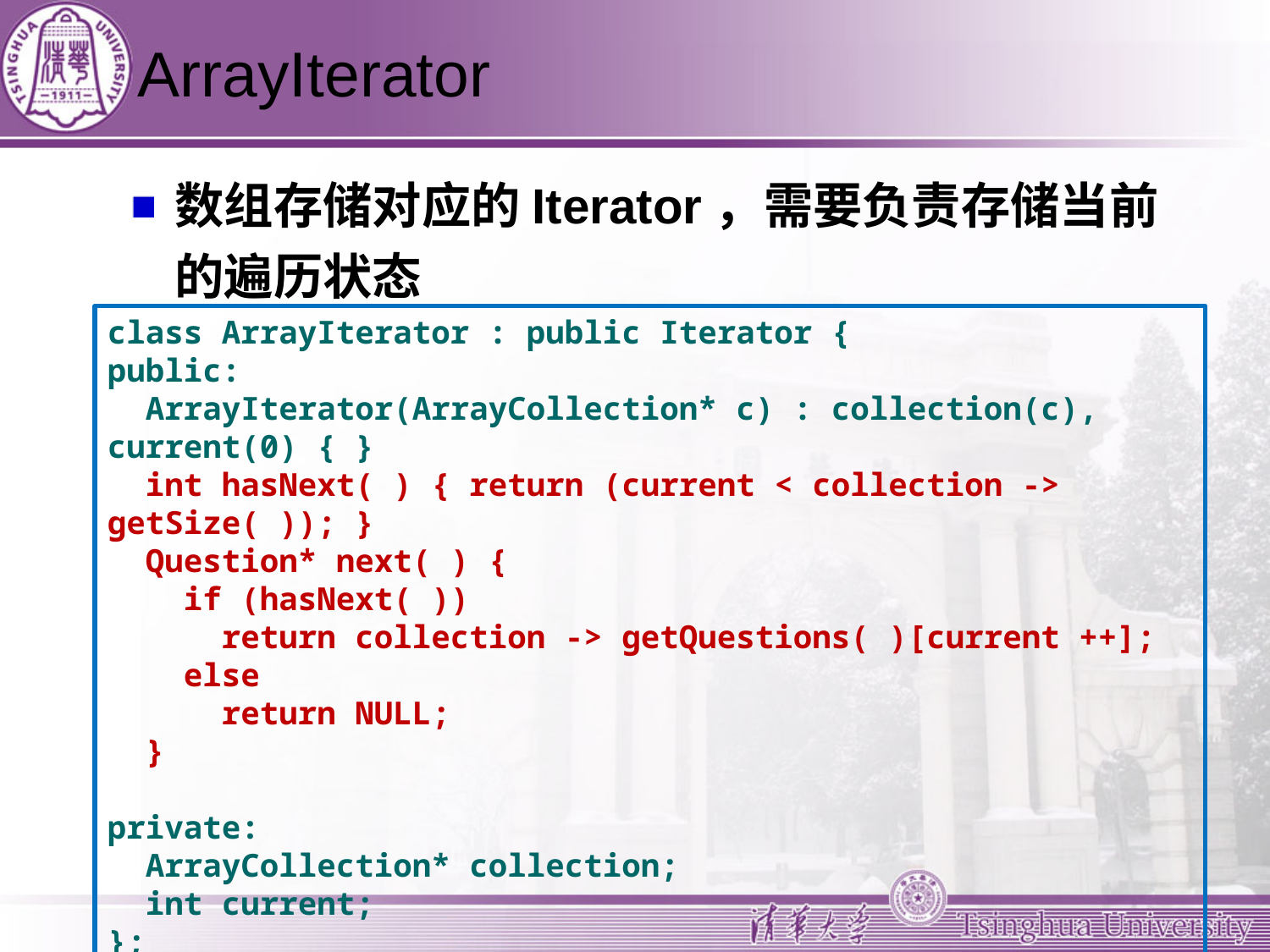

# ArrayIterator
数组存储对应的Iterator，需要负责存储当前的遍历状态
class ArrayIterator : public Iterator {
public:
  ArrayIterator(ArrayCollection* c) : collection(c), current(0) { }
  int hasNext( ) { return (current < collection -> getSize( )); }
  Question* next( ) {
    if (hasNext( ))
      return collection -> getQuestions( )[current ++];
    else
      return NULL;
  }

private:
  ArrayCollection* collection;
  int current;
};